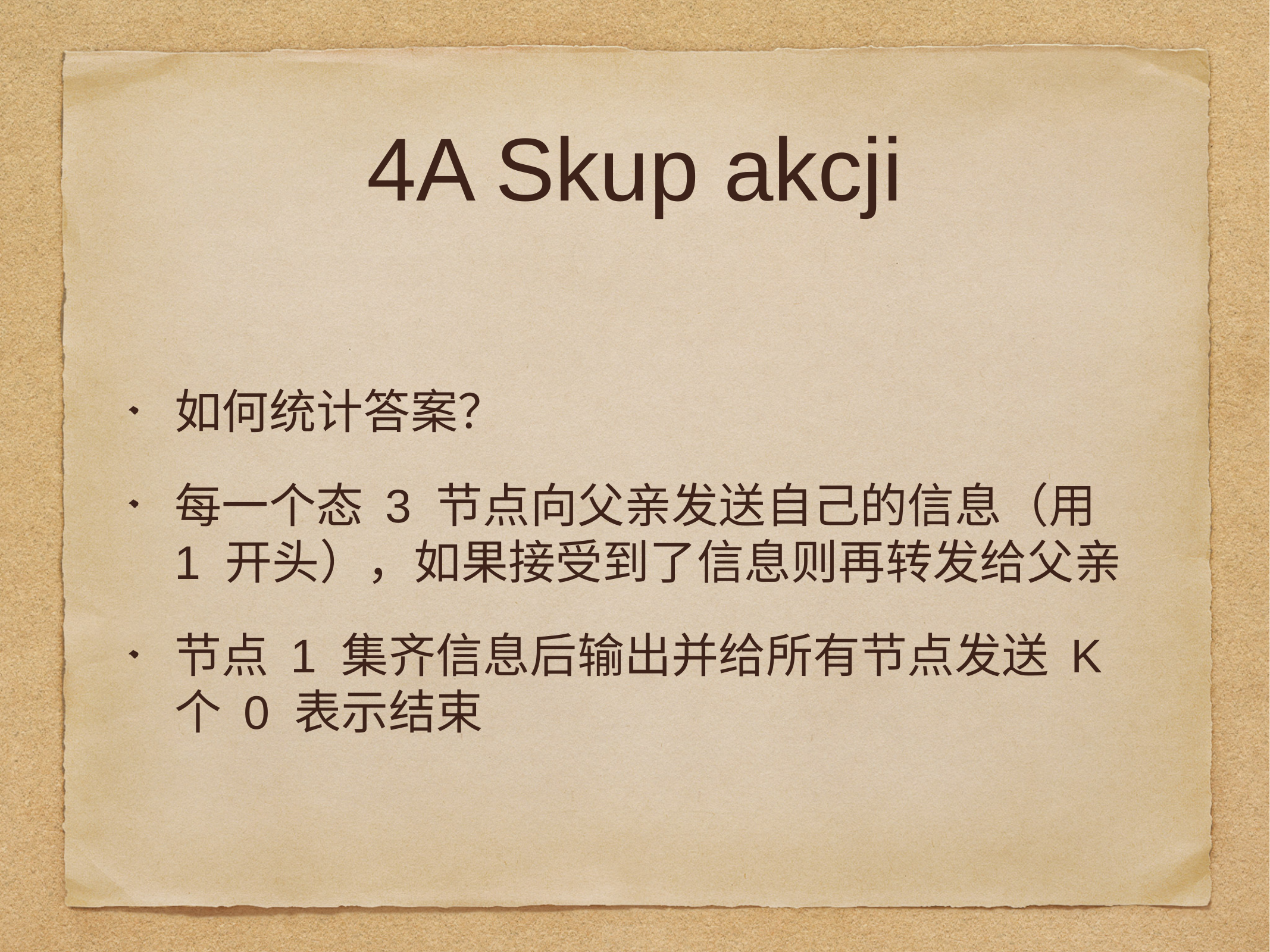

# 4A Skup akcji
如何统计答案？
每一个态 3 节点向父亲发送自己的信息（用 1 开头），如果接受到了信息则再转发给父亲
节点 1 集齐信息后输出并给所有节点发送 K 个 0 表示结束